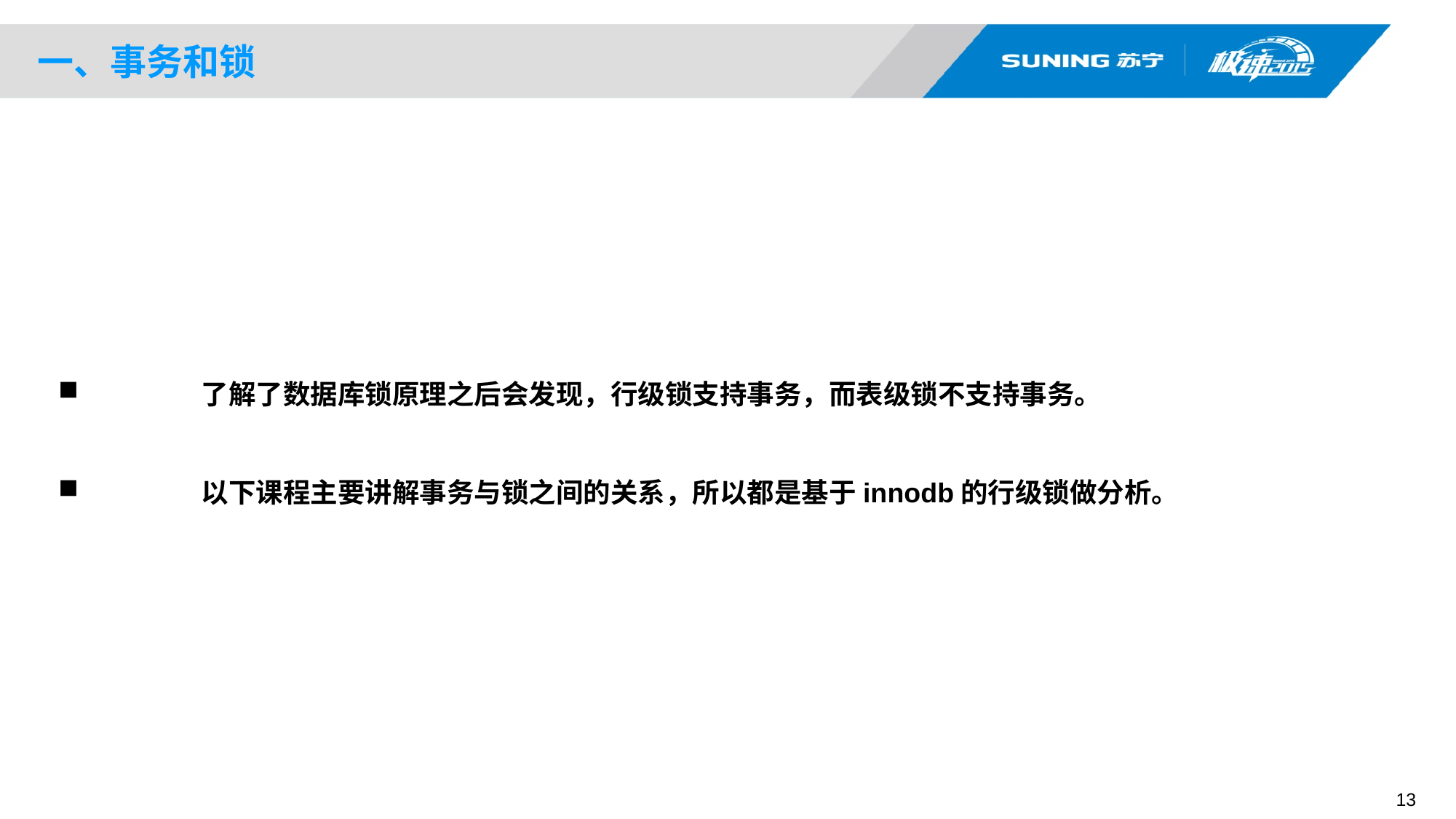

一、事务和锁
	了解了数据库锁原理之后会发现，行级锁支持事务，而表级锁不支持事务。

	以下课程主要讲解事务与锁之间的关系，所以都是基于innodb的行级锁做分析。